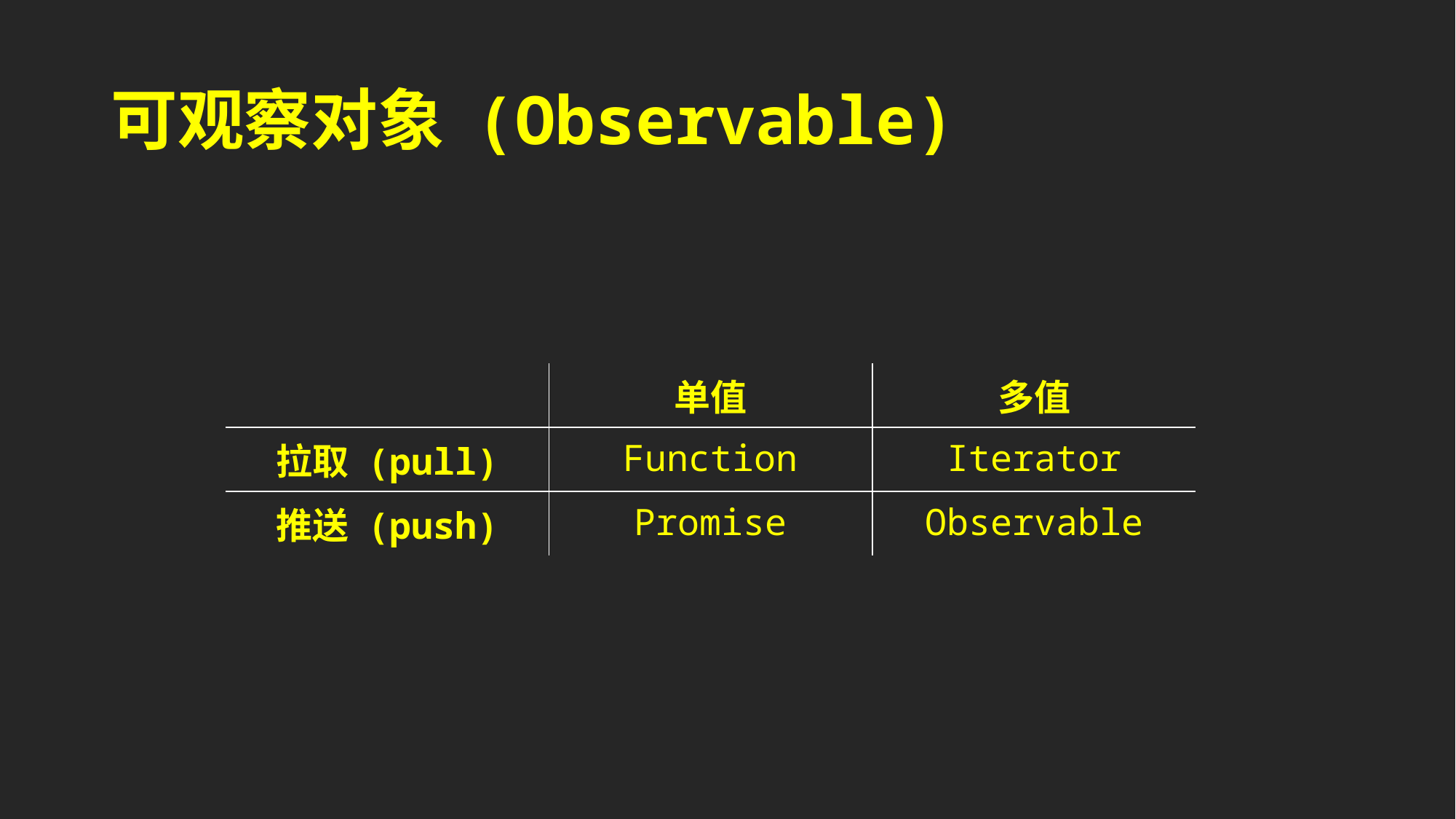

# 可观察对象 (Observable)
|  | 单值 | 多值 |
| --- | --- | --- |
| 拉取 (pull) | Function | Iterator |
| 推送 (push) | Promise | Observable |